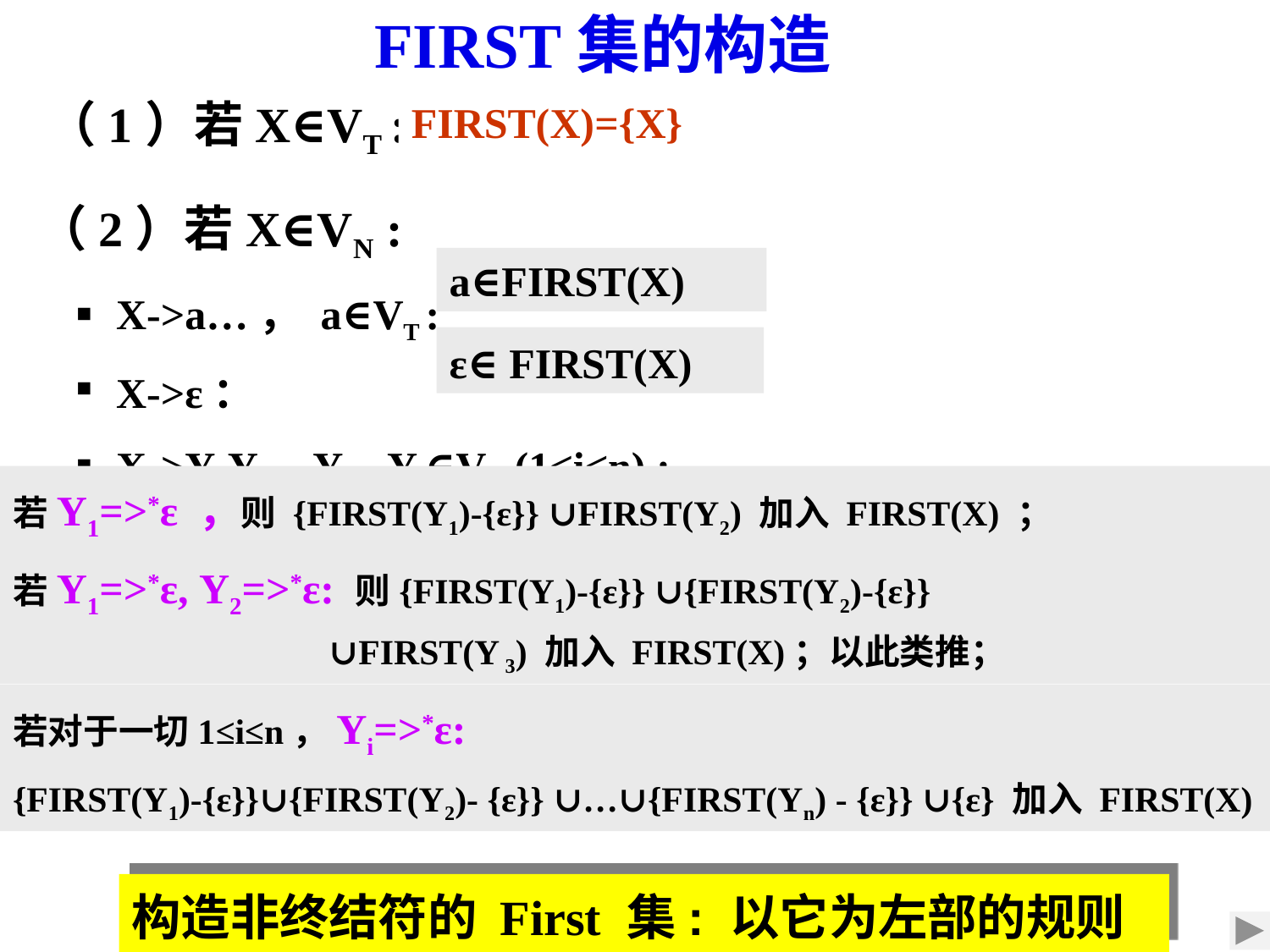

# FIRST集的构造
  （1）若X∈VT :
  （2）若X∈VN :
X->a…， a∈VT :
X->ε：
X->Y1Y2…Yn , Yi∈VN (1≤i≤n) :

FIRST(X)={X}
a∈FIRST(X)
ε∈ FIRST(X)
若Y1=>*ε ，则 {FIRST(Y1)-{ε}} ∪FIRST(Y2) 加入 FIRST(X) ；
若Y1=>*ε, Y2=>*ε: 则{FIRST(Y1)-{ε}} ∪{FIRST(Y2)-{ε}}  	  			       ∪FIRST(Y 3) 加入 FIRST(X)；以此类推；
若对于一切1≤i≤n，Yi=>*ε:
{FIRST(Y1)-{ε}}∪{FIRST(Y2)- {ε}} ∪…∪{FIRST(Yn) - {ε}} ∪{ε} 加入 FIRST(X)
2020/10/28
构造非终结符的 First 集: 以它为左部的规则